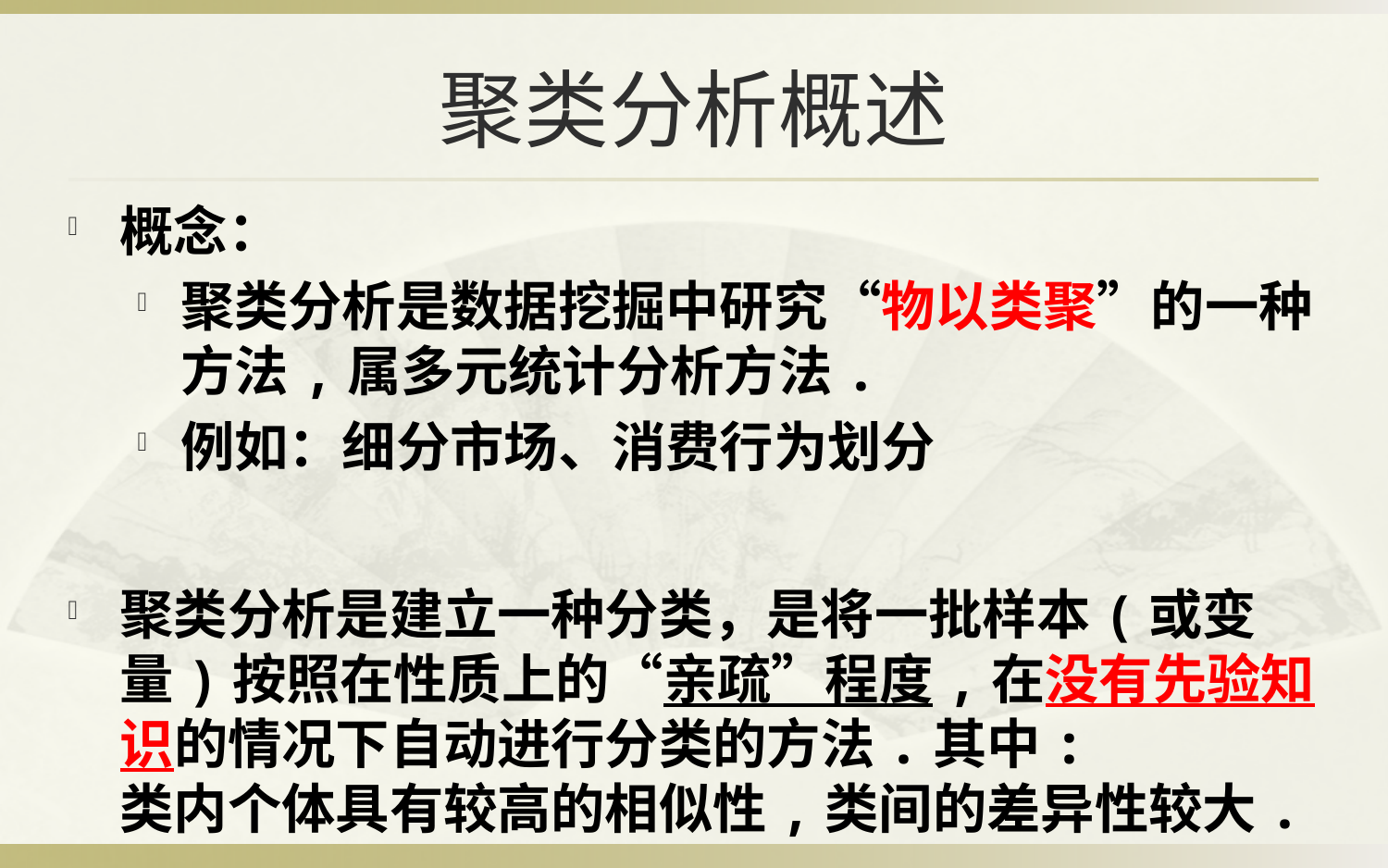

# 聚类分析概述
概念：
聚类分析是数据挖掘中研究“物以类聚”的一种方法,属多元统计分析方法.
例如：细分市场、消费行为划分

聚类分析是建立一种分类，是将一批样本(或变量)按照在性质上的“亲疏”程度,在没有先验知识的情况下自动进行分类的方法.其中:
类内个体具有较高的相似性,类间的差异性较大.